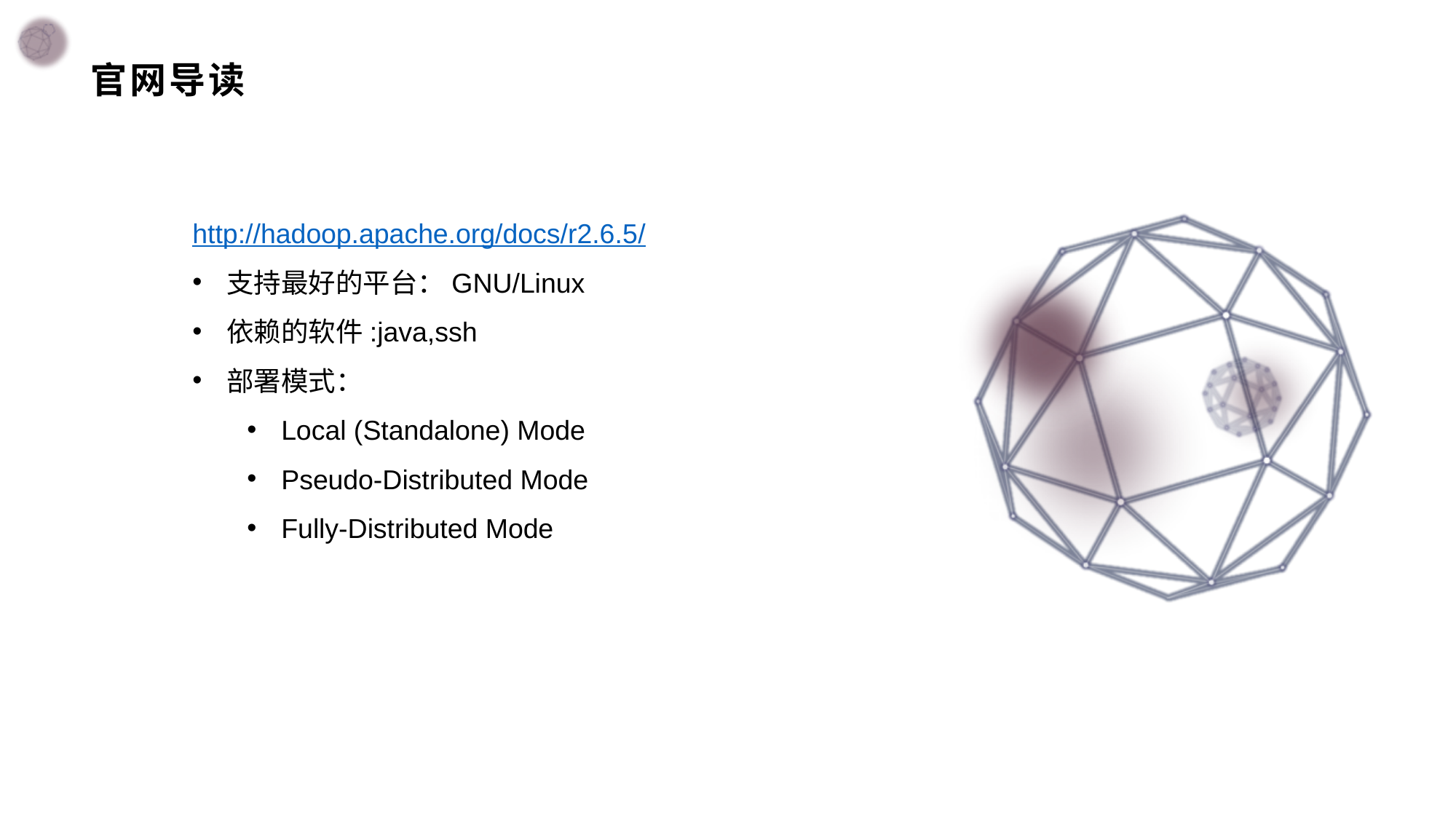

# 官网导读
http://hadoop.apache.org/docs/r2.6.5/
支持最好的平台：GNU/Linux
依赖的软件:java,ssh
部署模式：
Local (Standalone) Mode
Pseudo-Distributed Mode
Fully-Distributed Mode